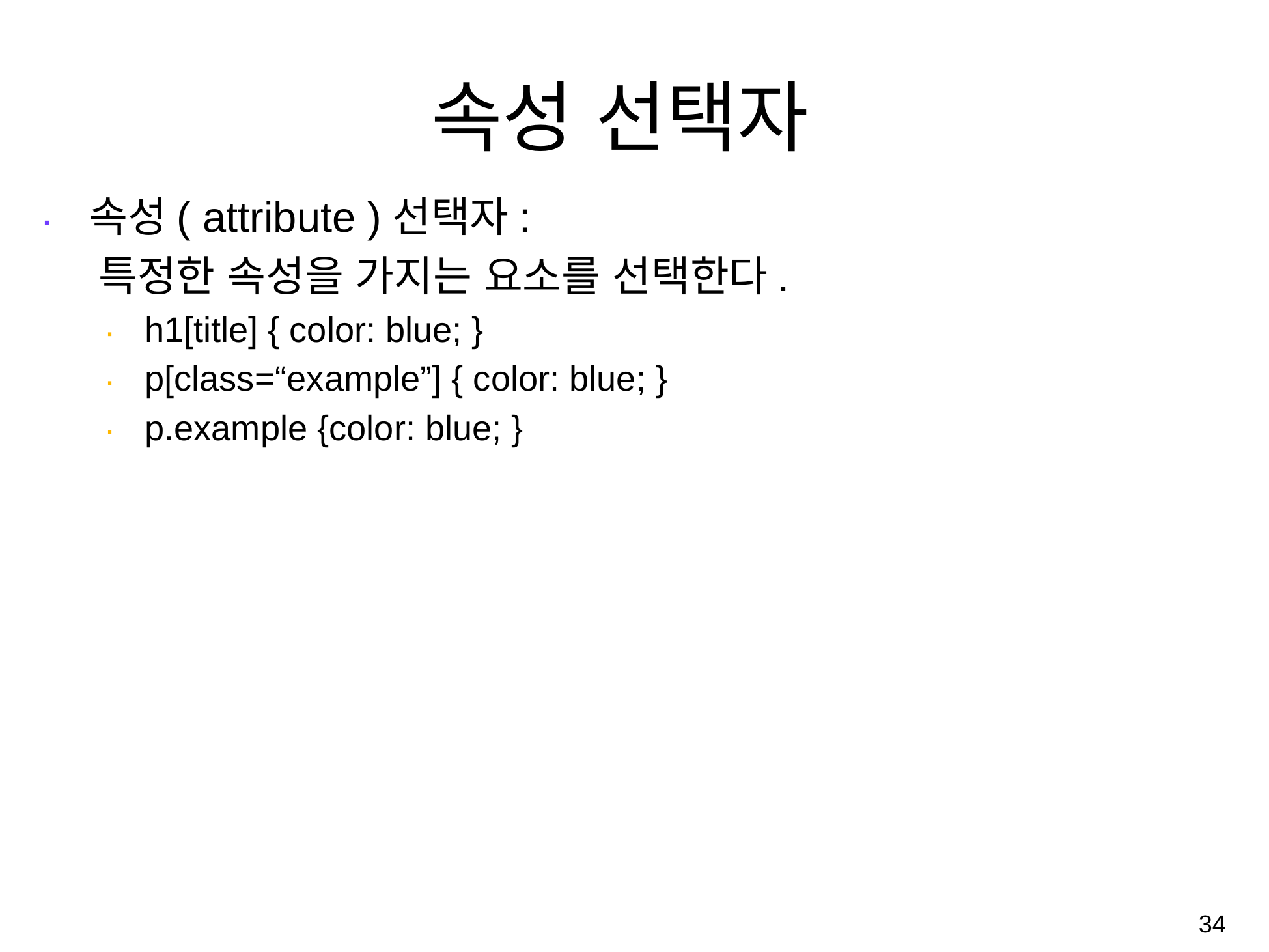

# 속성 선택자
속성( attribute )선택자:
    특정한 속성을 가지는 요소를 선택한다.
h1[title] { color: blue; }
p[class=“example”] { color: blue; }
p.example {color: blue; }

34